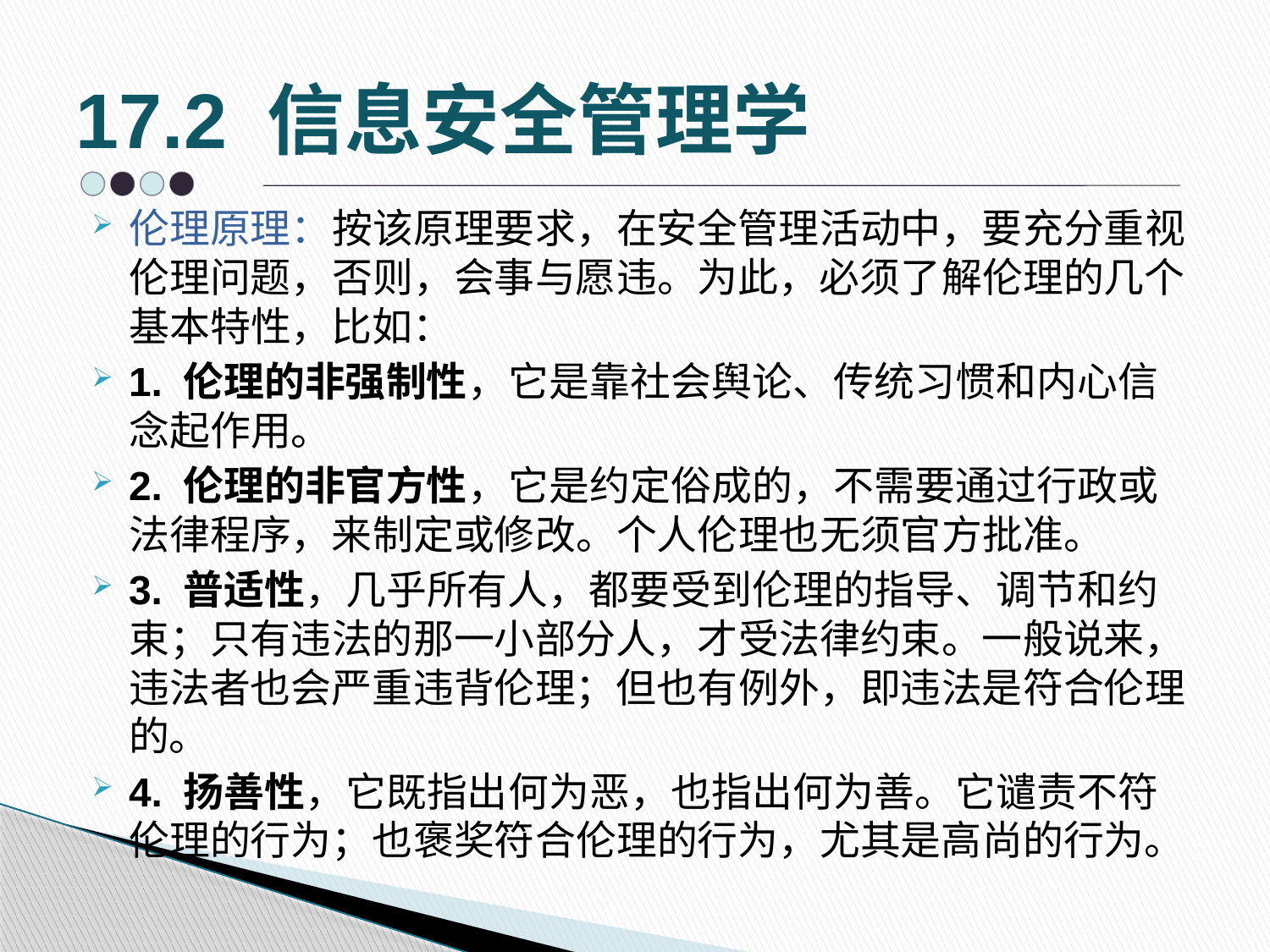

# 17.2 信息安全管理学

伦理原理：按该原理要求，在安全管理活动中，要充分重视伦理问题，否则，会事与愿违。为此，必须了解伦理的几个基本特性，比如：
1. 伦理的非强制性，它是靠社会舆论、传统习惯和内心信念起作用。
2. 伦理的非官方性，它是约定俗成的，不需要通过行政或法律程序，来制定或修改。个人伦理也无须官方批准。
3. 普适性，几乎所有人，都要受到伦理的指导、调节和约束；只有违法的那一小部分人，才受法律约束。一般说来，违法者也会严重违背伦理；但也有例外，即违法是符合伦理的。
4. 扬善性，它既指出何为恶，也指出何为善。它谴责不符伦理的行为；也褒奖符合伦理的行为，尤其是高尚的行为。